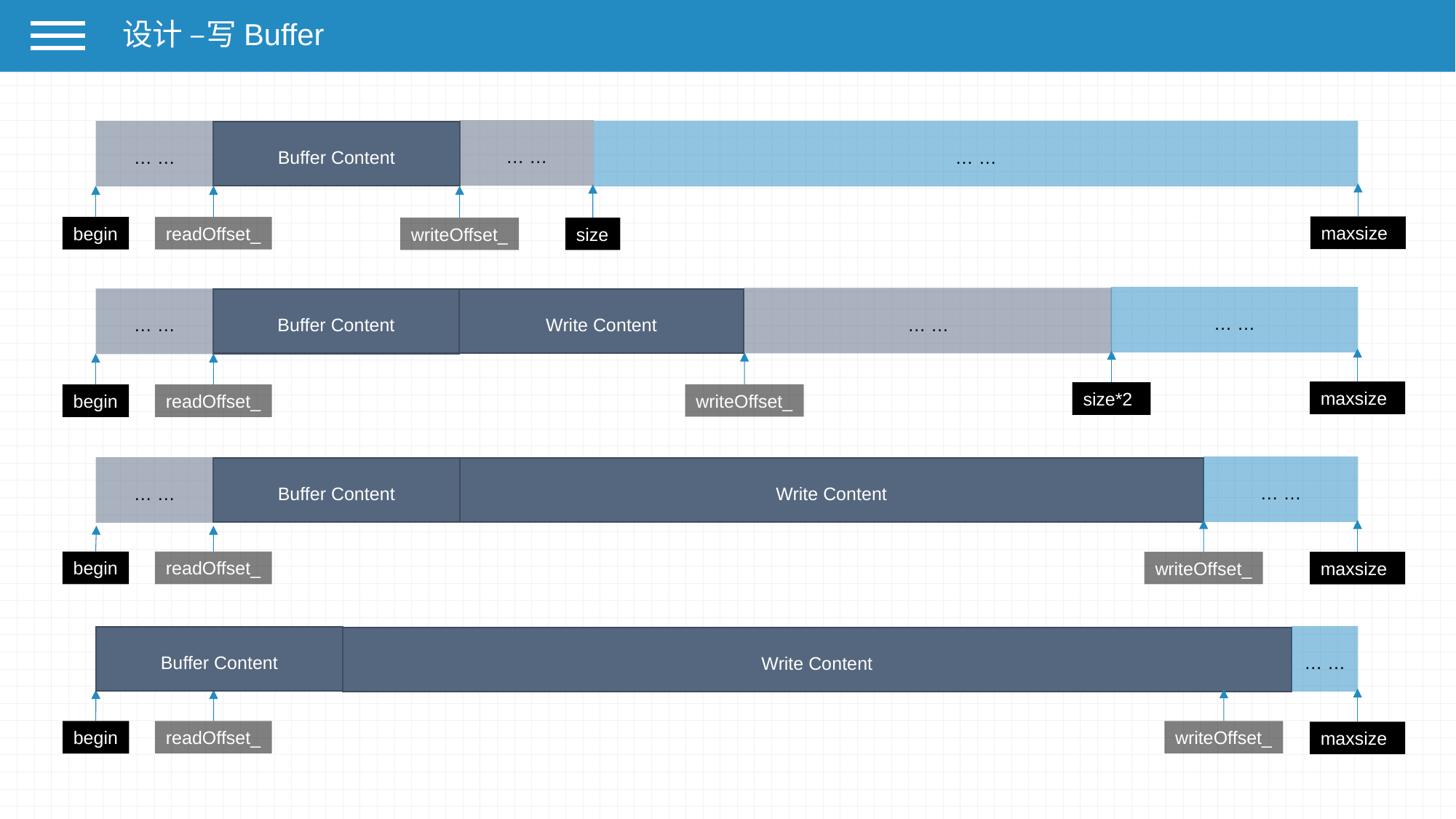

设计 –写Buffer
… …
… …
… …
Buffer Content
maxsize
begin
readOffset_
writeOffset_
size
… …
… …
… …
Write Content
Buffer Content
maxsize
size*2
writeOffset_
begin
readOffset_
… …
… …
Buffer Content
Write Content
begin
readOffset_
writeOffset_
maxsize
… …
Buffer Content
Write Content
begin
readOffset_
writeOffset_
maxsize